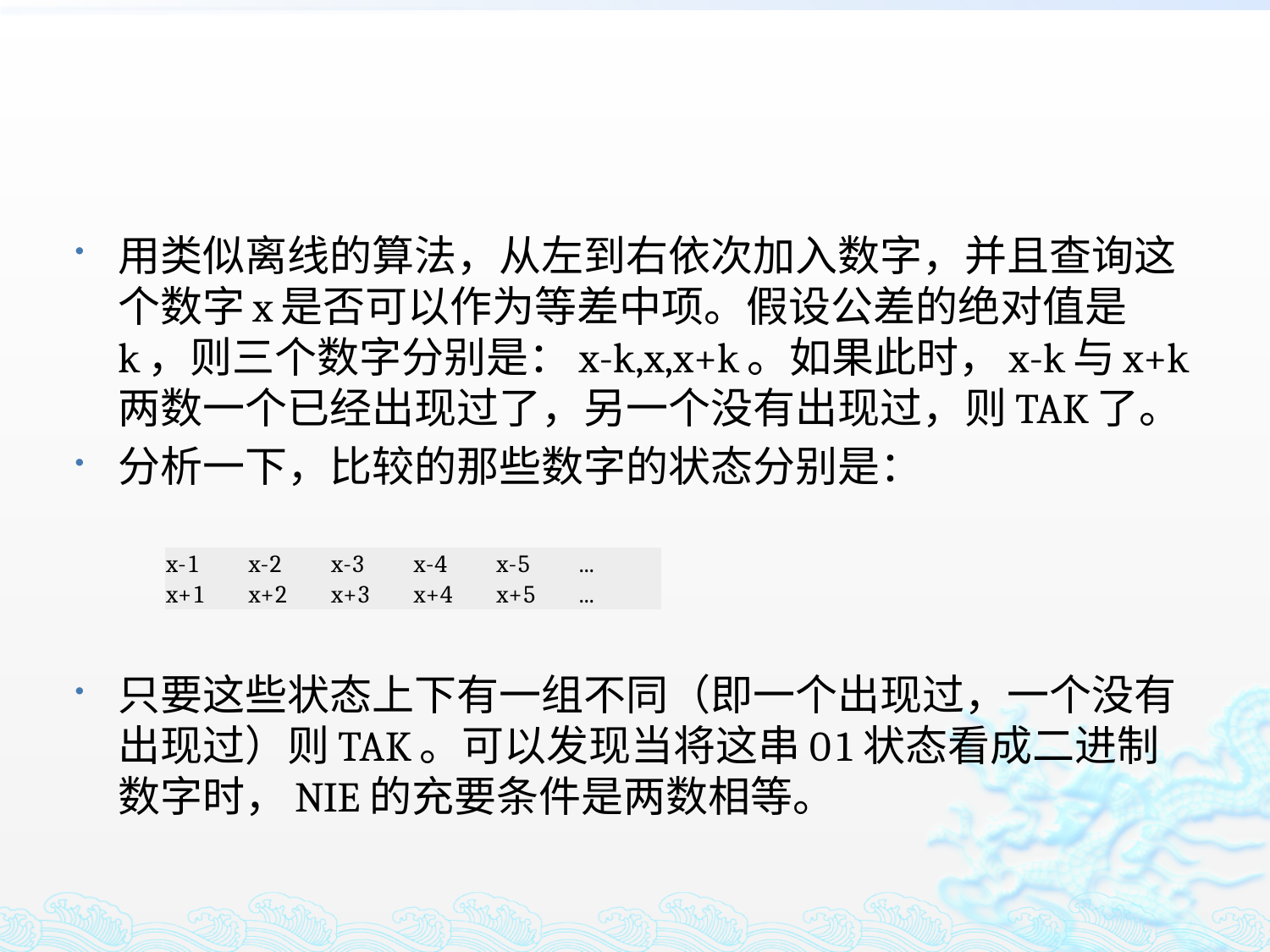

#
用类似离线的算法，从左到右依次加入数字，并且查询这个数字x是否可以作为等差中项。假设公差的绝对值是k，则三个数字分别是：x-k,x,x+k。如果此时，x-k与x+k两数一个已经出现过了，另一个没有出现过，则TAK了。
分析一下，比较的那些数字的状态分别是：

只要这些状态上下有一组不同（即一个出现过，一个没有出现过）则TAK。可以发现当将这串01状态看成二进制数字时，NIE的充要条件是两数相等。

| x-1 | x-2 | x-3 | x-4 | x-5 | ... |
| --- | --- | --- | --- | --- | --- |
| x+1 | x+2 | x+3 | x+4 | x+5 | ... |